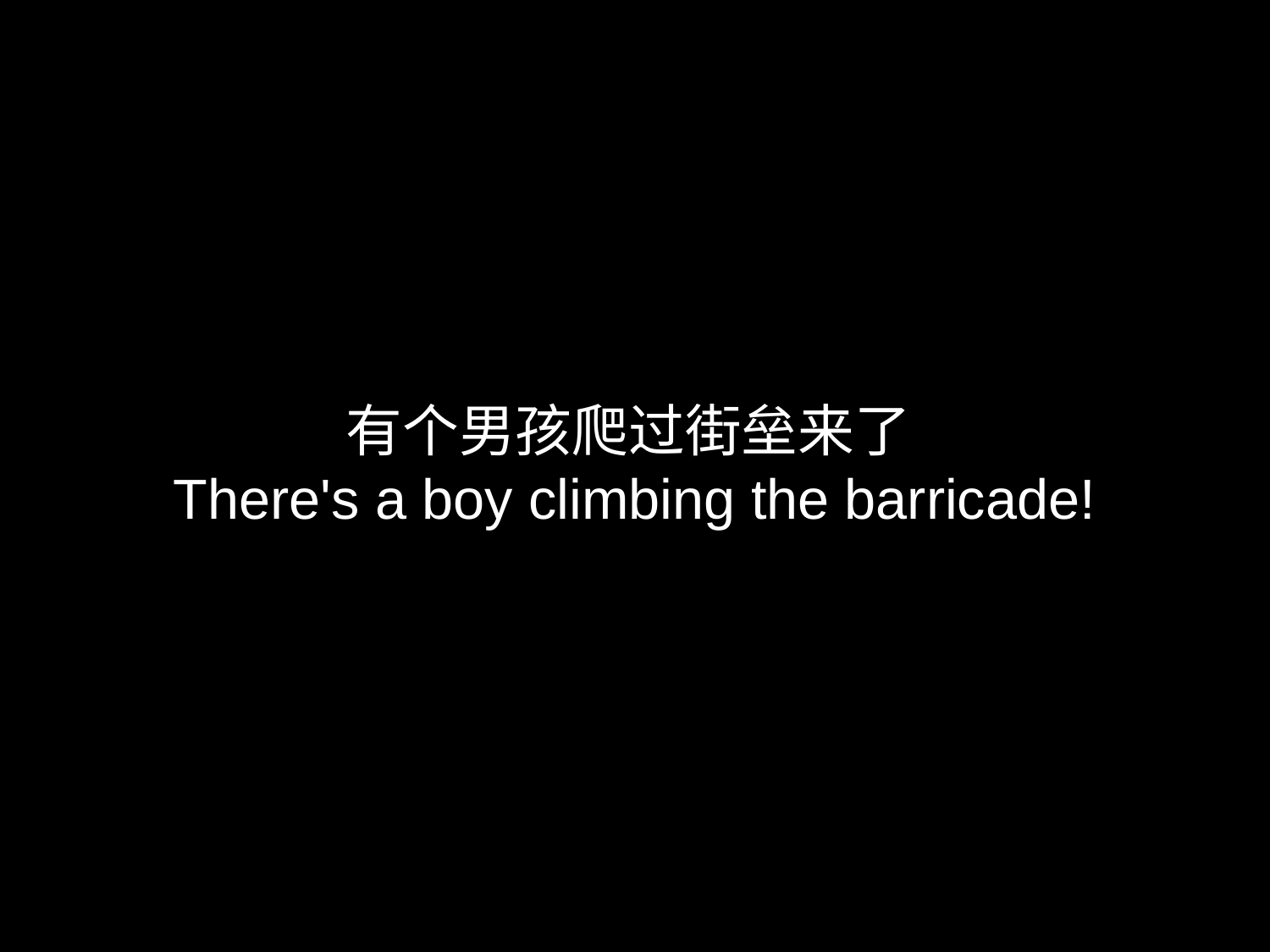

有个男孩爬过街垒来了
There's a boy climbing the barricade!